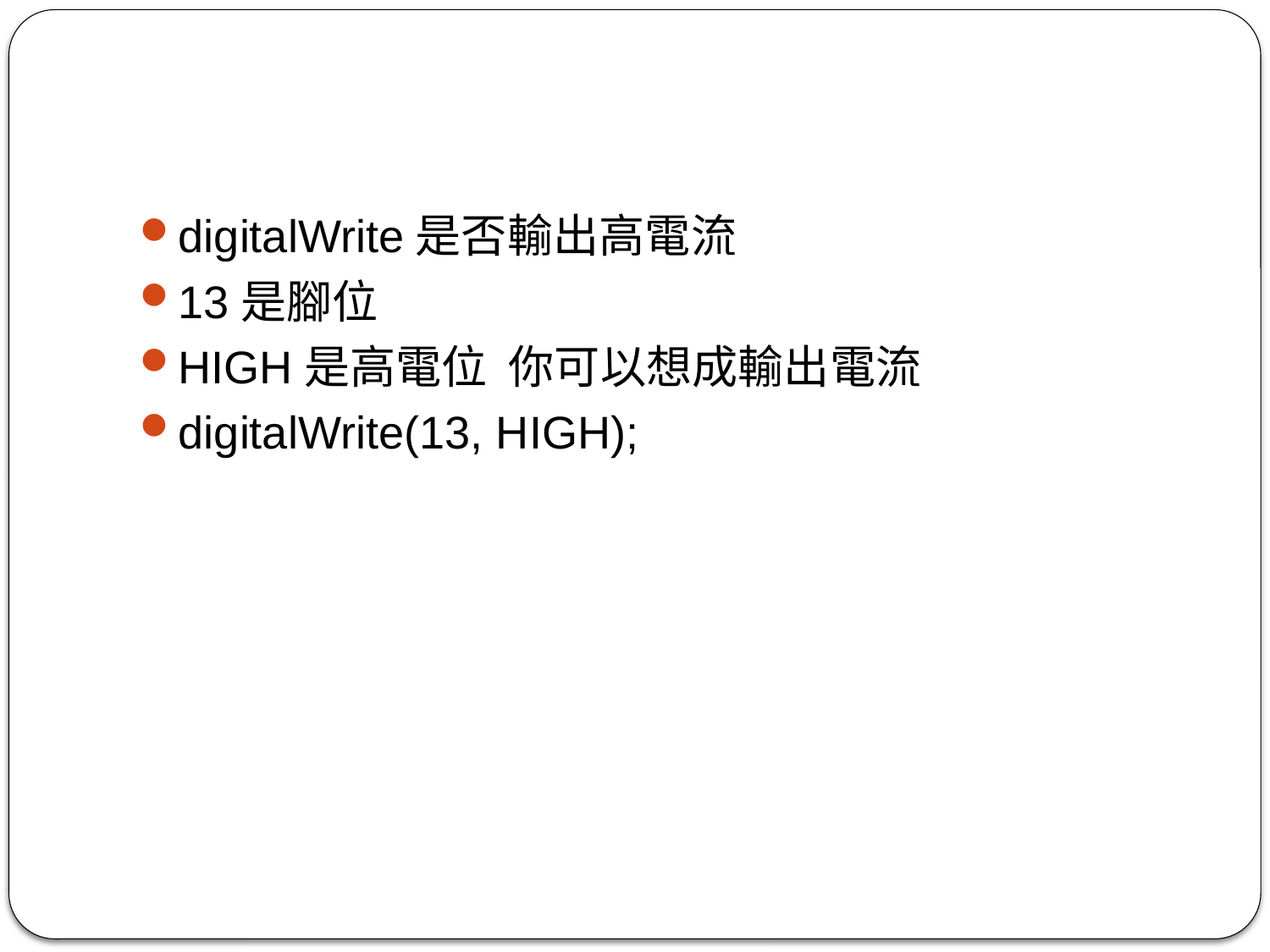

#
digitalWrite是否輸出高電流
13是腳位
HIGH是高電位  你可以想成輸出電流
digitalWrite(13, HIGH);